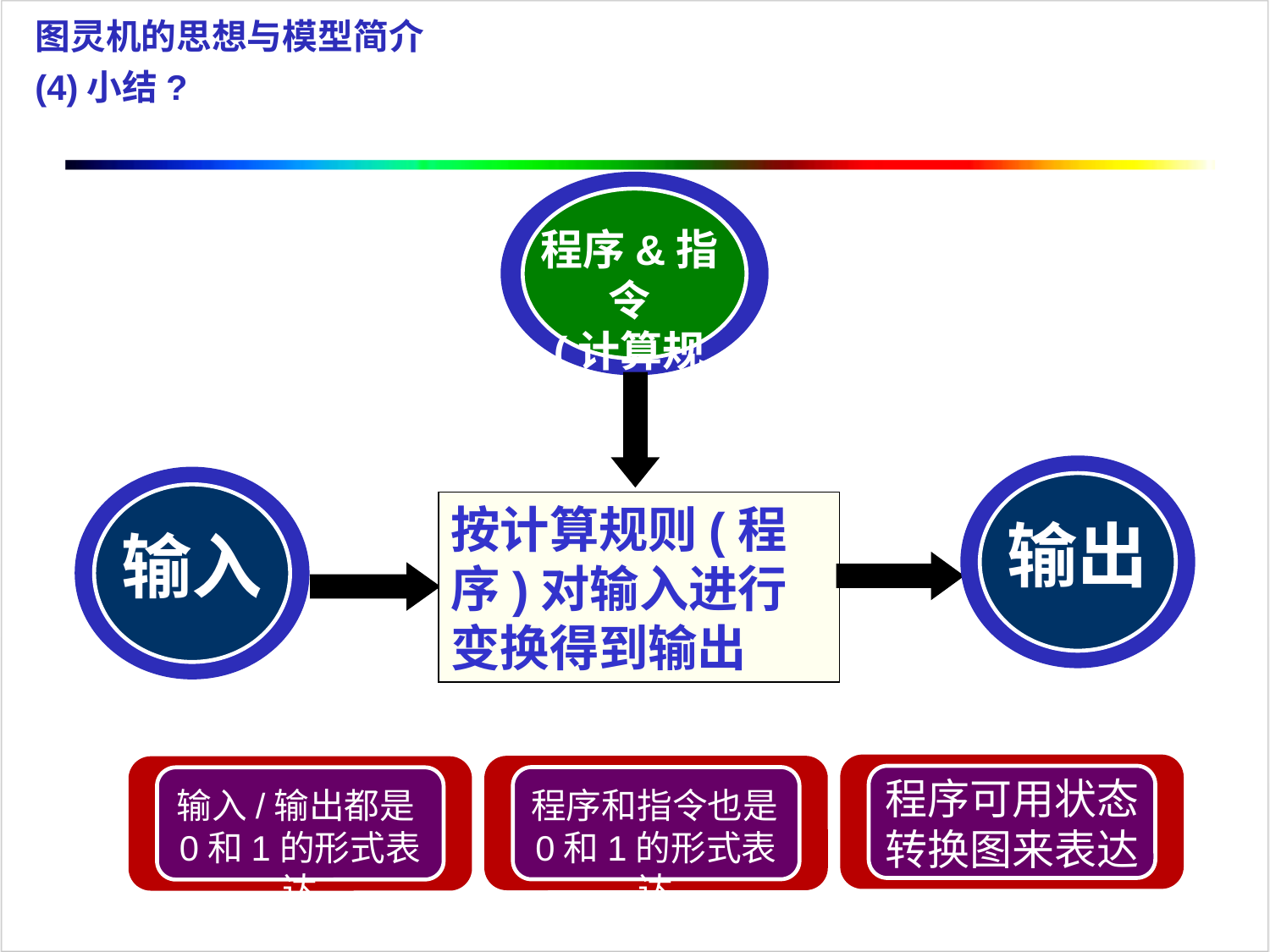

图灵机的思想与模型简介
(4)小结?

程序&指令
(计算规则)

输出

输入
按计算规则(程序)对输入进行变换得到输出

程序可用状态转换图来表达

程序和指令也是0和1的形式表达

输入/输出都是0和1的形式表达